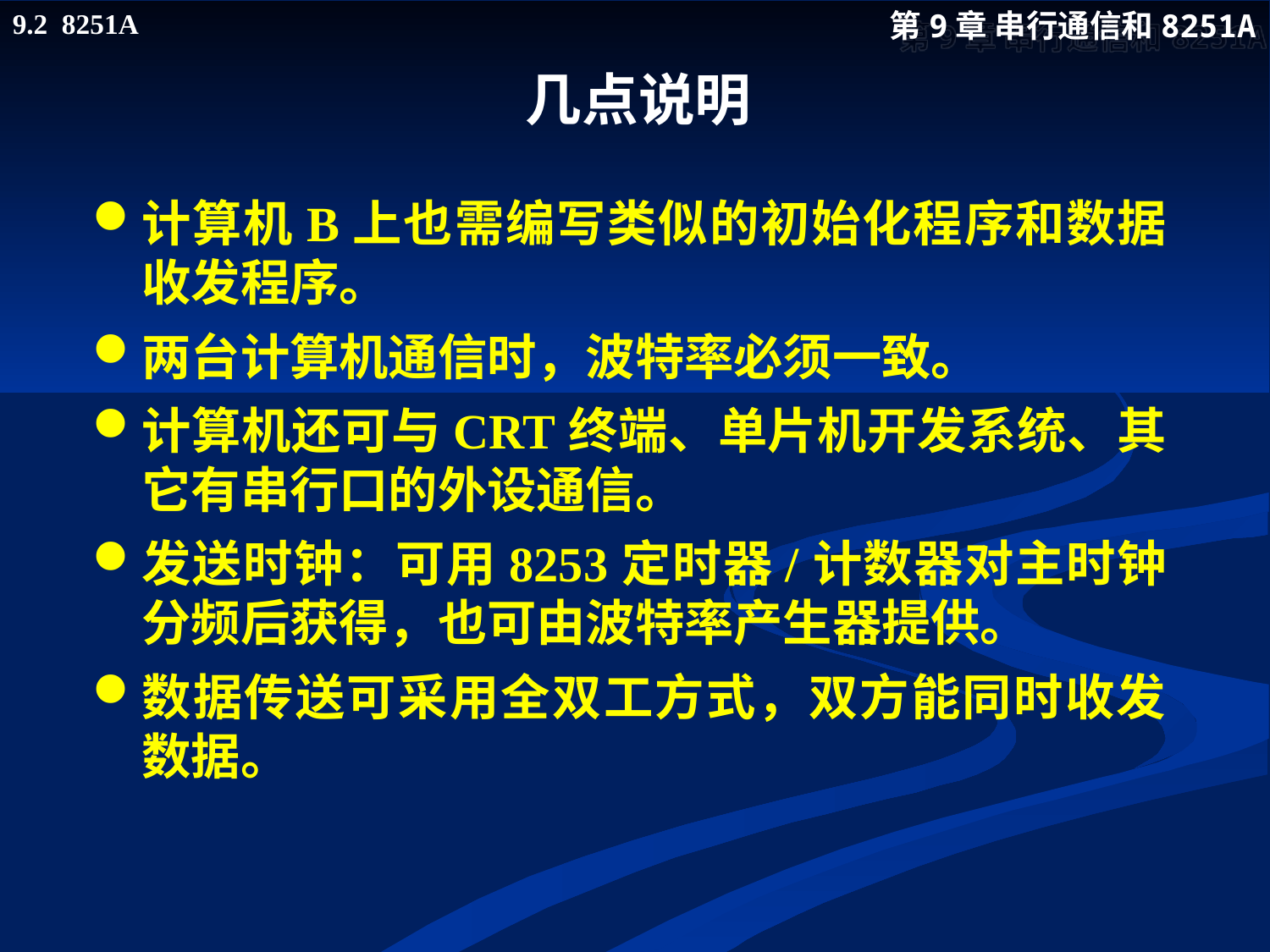

# 几点说明
计算机B上也需编写类似的初始化程序和数据收发程序。
两台计算机通信时，波特率必须一致。
计算机还可与CRT终端、单片机开发系统、其它有串行口的外设通信。
发送时钟：可用8253定时器/计数器对主时钟分频后获得，也可由波特率产生器提供。
数据传送可采用全双工方式，双方能同时收发数据。